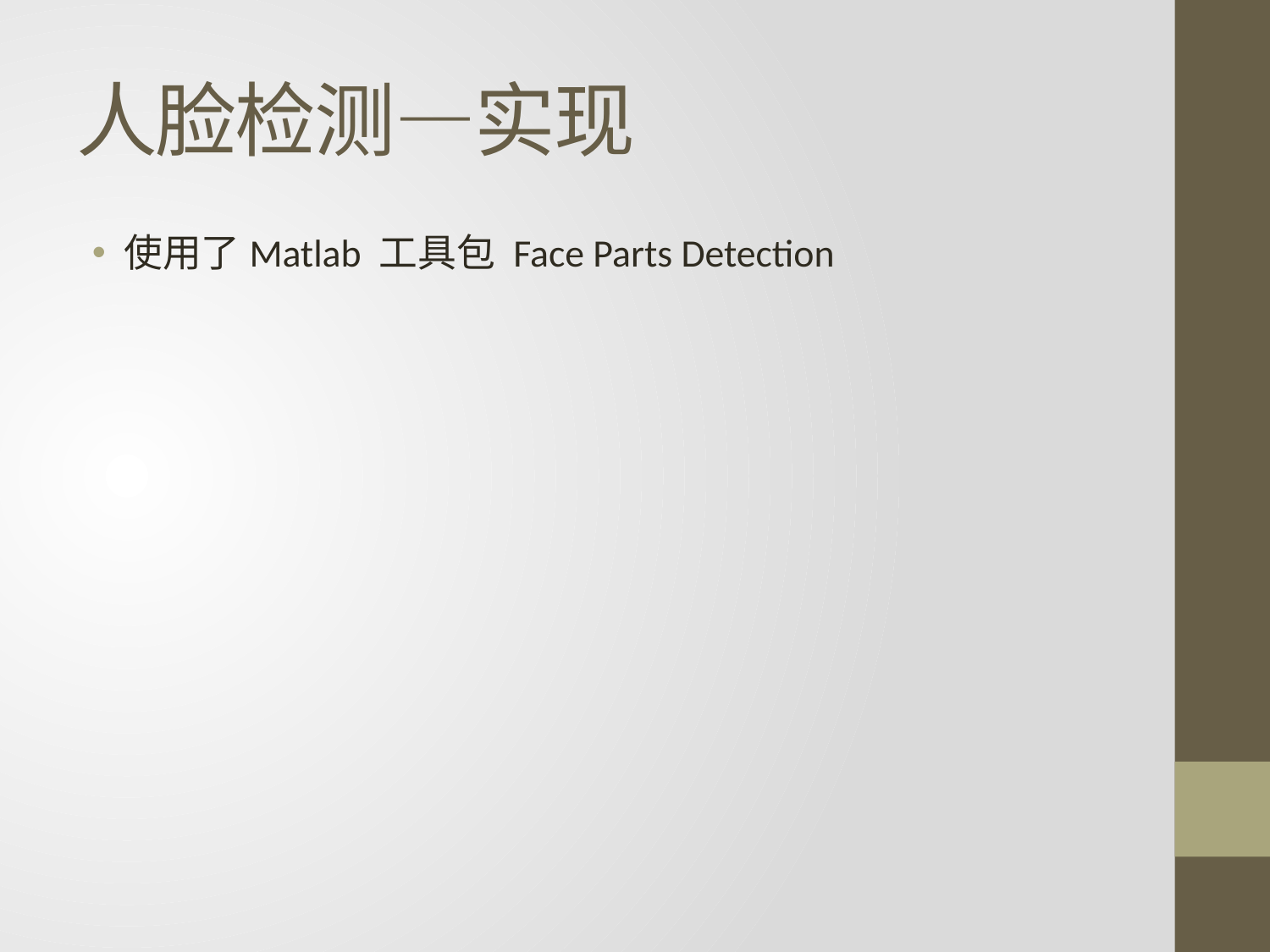

# 人脸检测—实现
使用了Matlab 工具包 Face Parts Detection